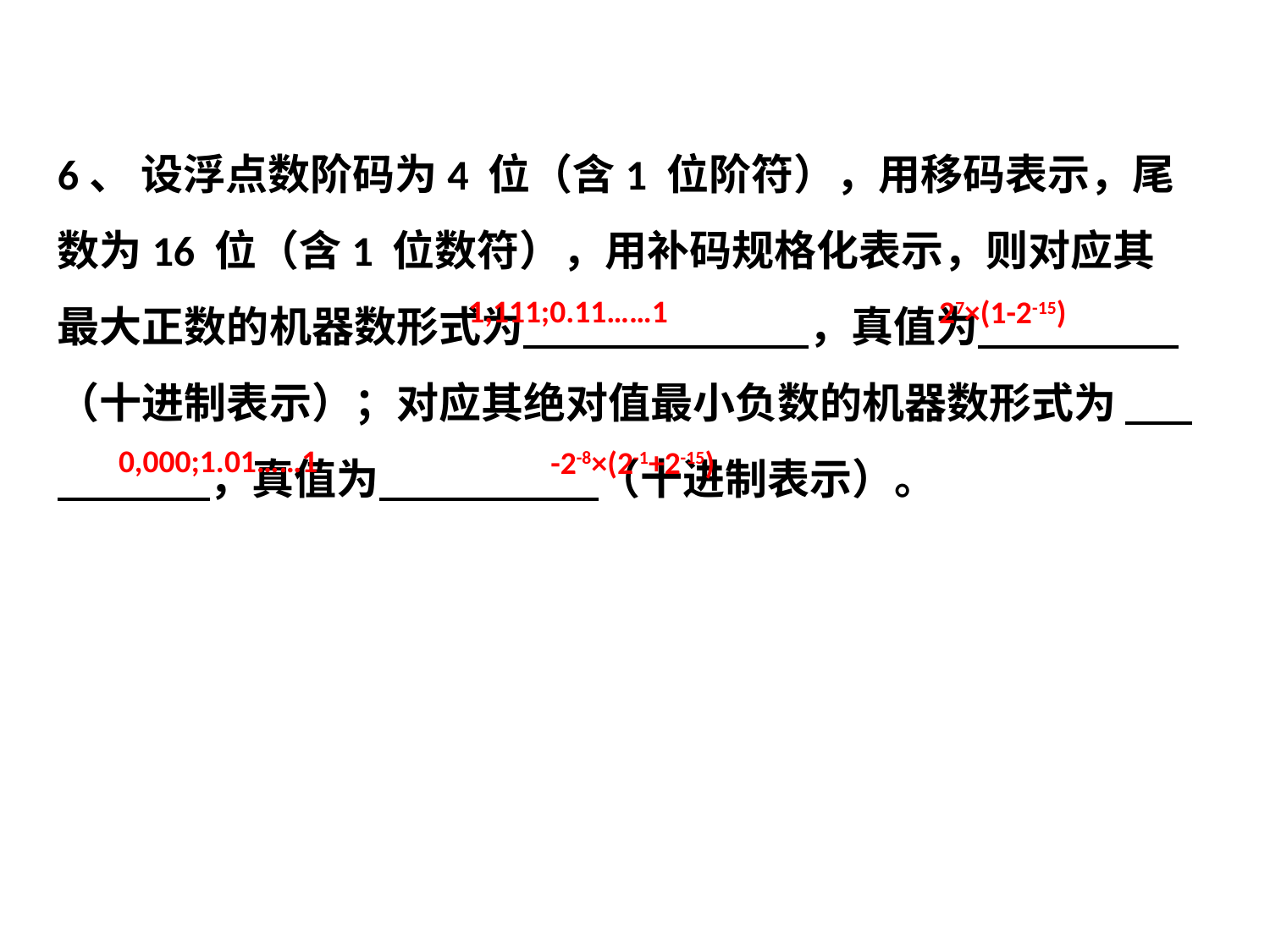

6、 设浮点数阶码为4 位（含1 位阶符），用移码表示，尾数为16 位（含1 位数符），用补码规格化表示，则对应其最大正数的机器数形式为                              ，真值为                      （十进制表示）；对应其绝对值最小负数的机器数形式为                         ，真值为                       （十进制表示）。

1,111;0.11……1
27×(1-2-15)
0,000;1.01……1
-2-8×(2-1+2-15)